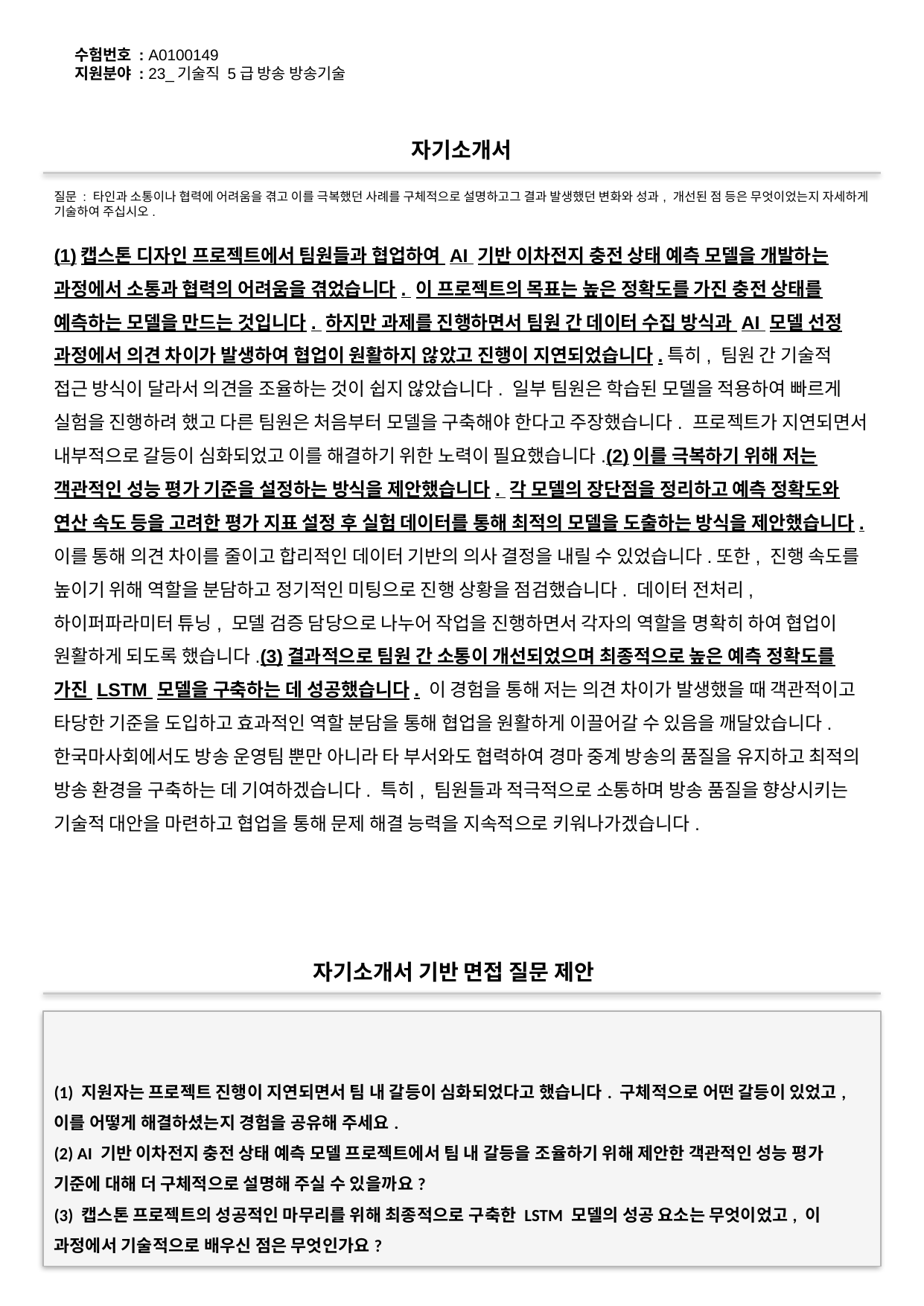

수험번호 : A0100149
지원분야 : 23_기술직 5급 방송 방송기술
#

자기소개서

질문 : 타인과 소통이나 협력에 어려움을 겪고 이를 극복했던 사례를 구체적으로 설명하고그 결과 발생했던 변화와 성과, 개선된 점 등은 무엇이었는지 자세하게 기술하여 주십시오.

(1)캡스톤 디자인 프로젝트에서 팀원들과 협업하여 AI 기반 이차전지 충전 상태 예측 모델을 개발하는 과정에서 소통과 협력의 어려움을 겪었습니다. 이 프로젝트의 목표는 높은 정확도를 가진 충전 상태를 예측하는 모델을 만드는 것입니다. 하지만 과제를 진행하면서 팀원 간 데이터 수집 방식과 AI 모델 선정 과정에서 의견 차이가 발생하여 협업이 원활하지 않았고 진행이 지연되었습니다.특히, 팀원 간 기술적 접근 방식이 달라서 의견을 조율하는 것이 쉽지 않았습니다. 일부 팀원은 학습된 모델을 적용하여 빠르게 실험을 진행하려 했고 다른 팀원은 처음부터 모델을 구축해야 한다고 주장했습니다. 프로젝트가 지연되면서 내부적으로 갈등이 심화되었고 이를 해결하기 위한 노력이 필요했습니다.(2)이를 극복하기 위해 저는 객관적인 성능 평가 기준을 설정하는 방식을 제안했습니다. 각 모델의 장단점을 정리하고 예측 정확도와 연산 속도 등을 고려한 평가 지표 설정 후 실험 데이터를 통해 최적의 모델을 도출하는 방식을 제안했습니다. 이를 통해 의견 차이를 줄이고 합리적인 데이터 기반의 의사 결정을 내릴 수 있었습니다.또한, 진행 속도를 높이기 위해 역할을 분담하고 정기적인 미팅으로 진행 상황을 점검했습니다. 데이터 전처리, 하이퍼파라미터 튜닝, 모델 검증 담당으로 나누어 작업을 진행하면서 각자의 역할을 명확히 하여 협업이 원활하게 되도록 했습니다.(3)결과적으로 팀원 간 소통이 개선되었으며 최종적으로 높은 예측 정확도를 가진 LSTM 모델을 구축하는 데 성공했습니다. 이 경험을 통해 저는 의견 차이가 발생했을 때 객관적이고 타당한 기준을 도입하고 효과적인 역할 분담을 통해 협업을 원활하게 이끌어갈 수 있음을 깨달았습니다.한국마사회에서도 방송 운영팀 뿐만 아니라 타 부서와도 협력하여 경마 중계 방송의 품질을 유지하고 최적의 방송 환경을 구축하는 데 기여하겠습니다. 특히, 팀원들과 적극적으로 소통하며 방송 품질을 향상시키는 기술적 대안을 마련하고 협업을 통해 문제 해결 능력을 지속적으로 키워나가겠습니다.

자기소개서 기반 면접 질문 제안

(1) 지원자는 프로젝트 진행이 지연되면서 팀 내 갈등이 심화되었다고 했습니다. 구체적으로 어떤 갈등이 있었고, 이를 어떻게 해결하셨는지 경험을 공유해 주세요.
(2) AI 기반 이차전지 충전 상태 예측 모델 프로젝트에서 팀 내 갈등을 조율하기 위해 제안한 객관적인 성능 평가 기준에 대해 더 구체적으로 설명해 주실 수 있을까요?
(3) 캡스톤 프로젝트의 성공적인 마무리를 위해 최종적으로 구축한 LSTM 모델의 성공 요소는 무엇이었고, 이 과정에서 기술적으로 배우신 점은 무엇인가요?